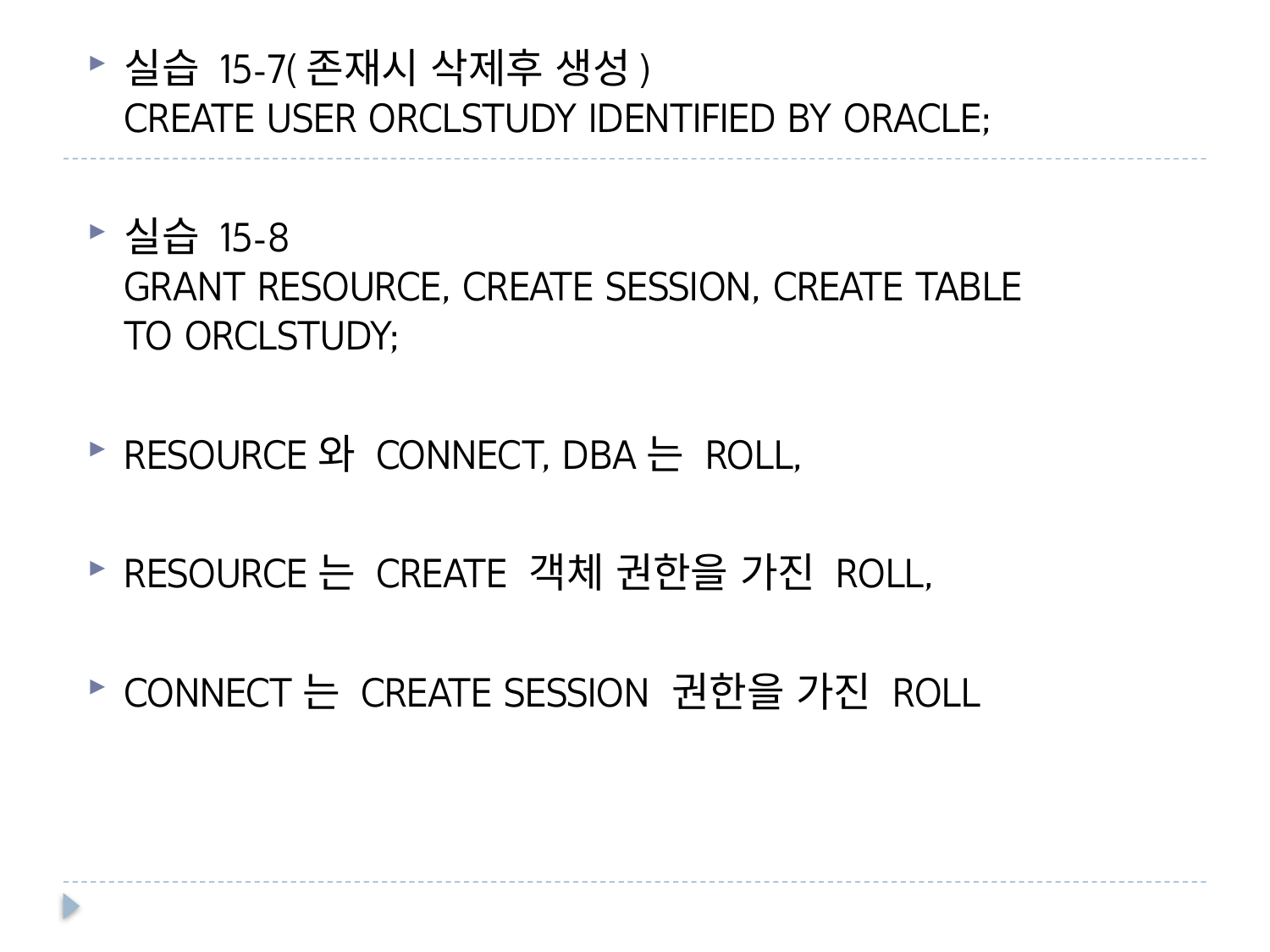

실습 15-7(존재시 삭제후 생성)
CREATE USER ORCLSTUDY IDENTIFIED BY ORACLE;

실습 15-8
GRANT RESOURCE, CREATE SESSION, CREATE TABLE
TO ORCLSTUDY;

RESOURCE와 CONNECT, DBA는 ROLL,

RESOURCE는 CREATE 객체 권한을 가진 ROLL,

CONNECT는 CREATE SESSION 권한을 가진 ROLL